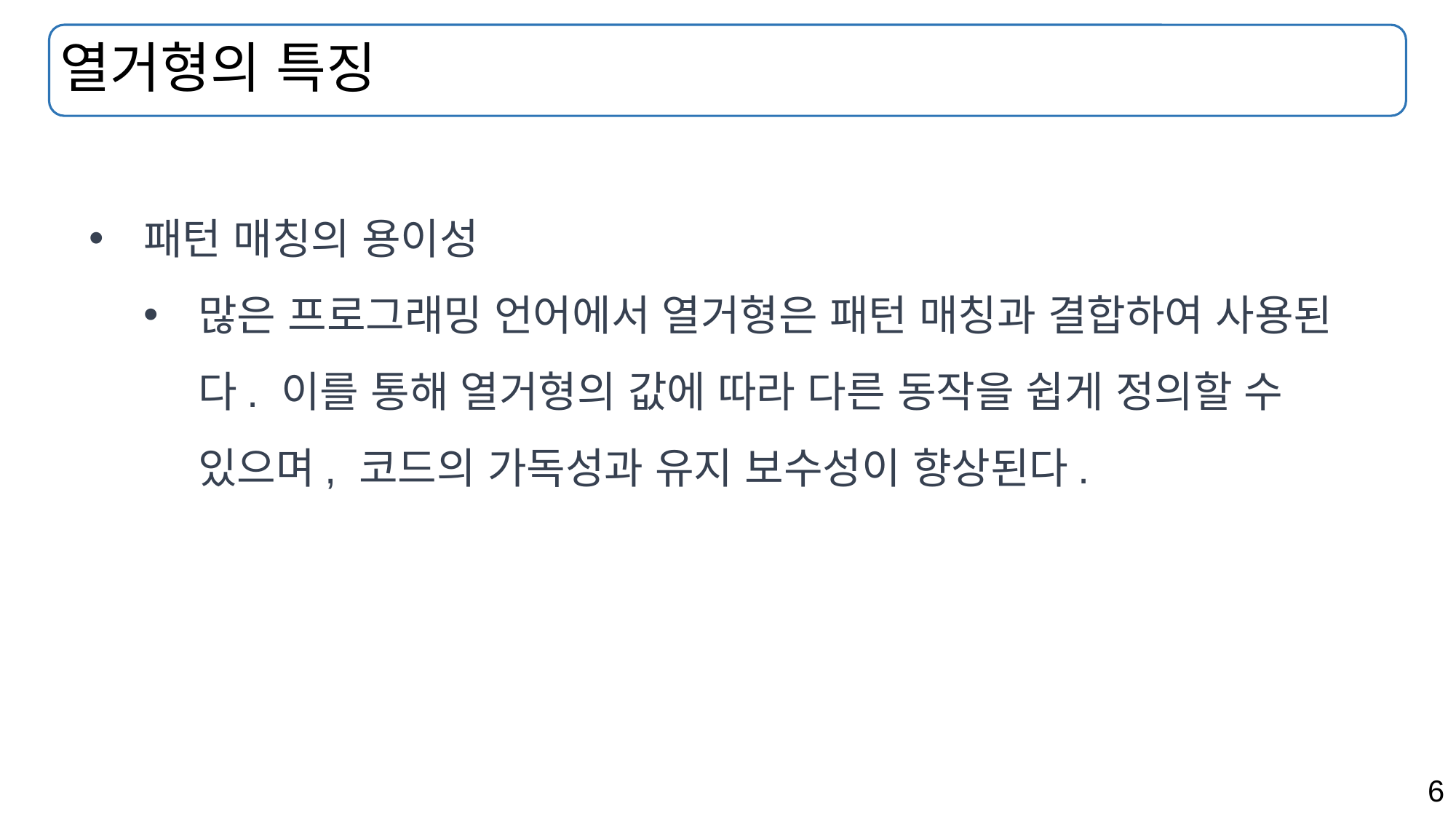

# 열거형의 특징
패턴 매칭의 용이성
많은 프로그래밍 언어에서 열거형은 패턴 매칭과 결합하여 사용된다. 이를 통해 열거형의 값에 따라 다른 동작을 쉽게 정의할 수 있으며, 코드의 가독성과 유지 보수성이 향상된다.